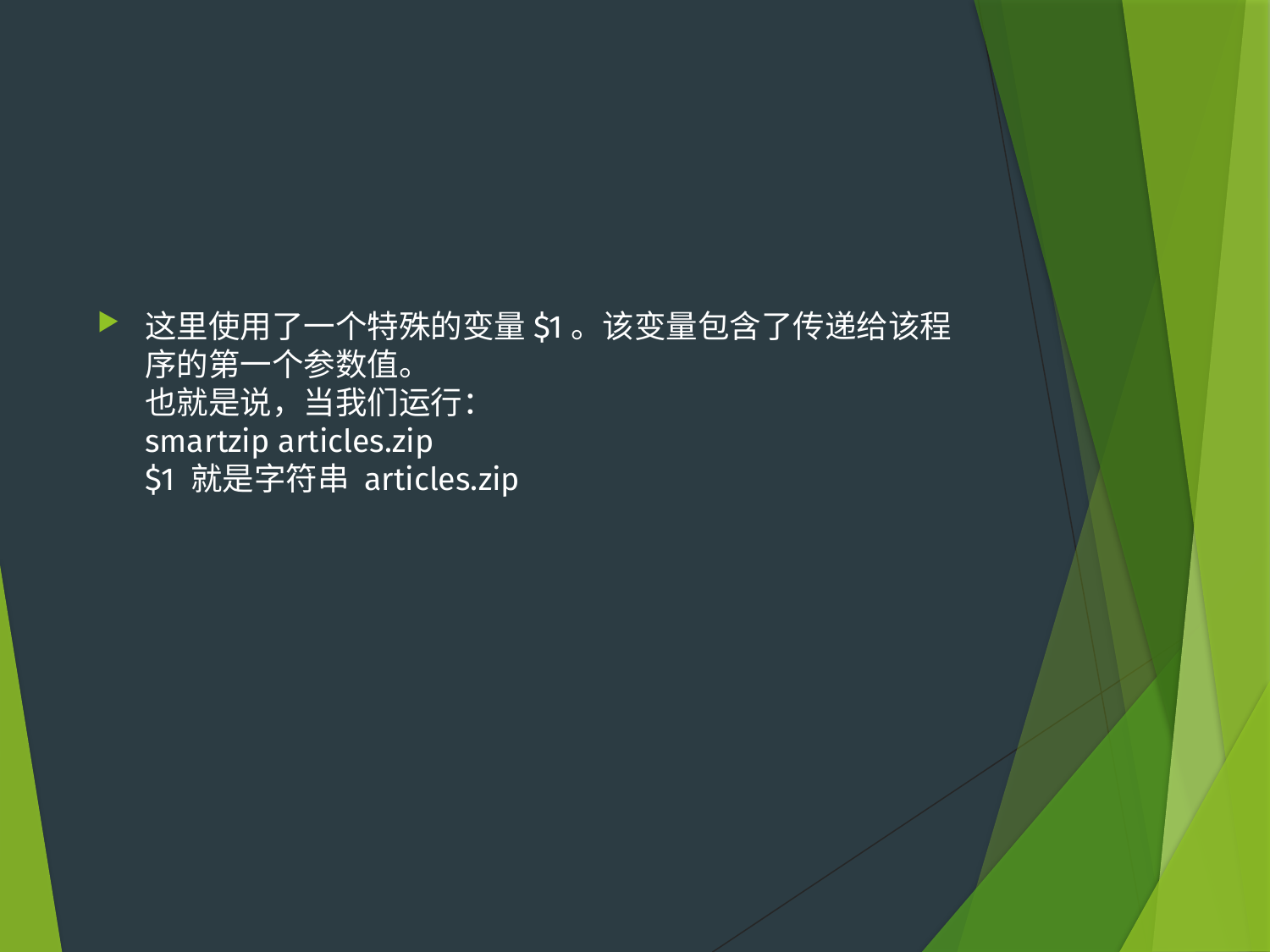

#
这里使用了一个特殊的变量$1。该变量包含了传递给该程序的第一个参数值。
也就是说，当我们运行：
smartzip articles.zip
$1 就是字符串 articles.zip